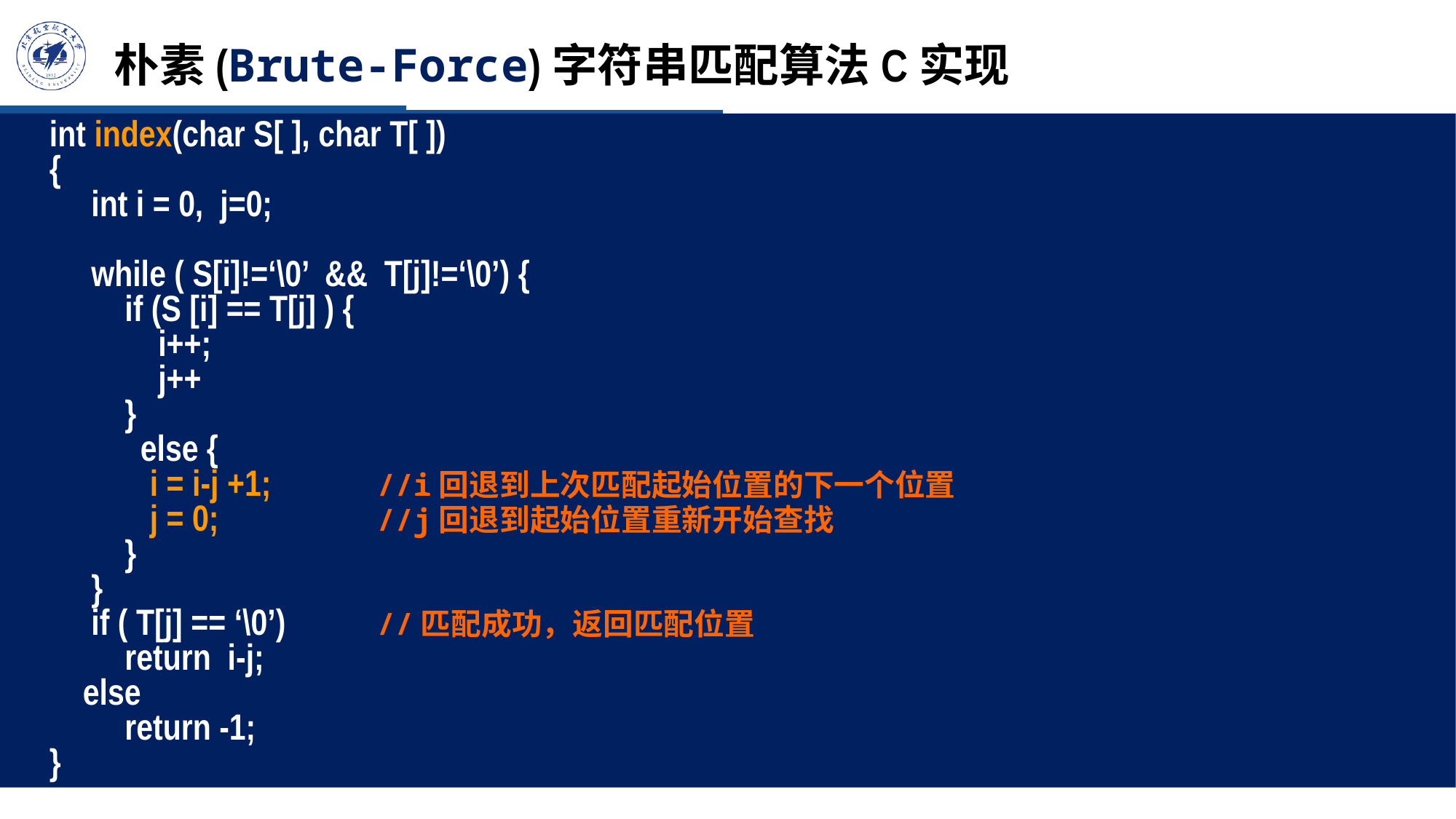

# 朴素(Brute-Force)字符串匹配算法C实现
int index(char S[ ], char T[ ])
{
     int i = 0,  j=0;

     while ( S[i]!=‘\0’  &&  T[j]!=‘\0’) {
         if (S [i] == T[j] ) {
             i++;
             j++
         }
        else {
            i = i-j +1;	//i回退到上次匹配起始位置的下一个位置
            j = 0; 		//j回退到起始位置重新开始查找
         }
     }
     if ( T[j] == ‘\0’) 	//匹配成功，返回匹配位置
         return  i-j;
    else
         return -1;
}
84